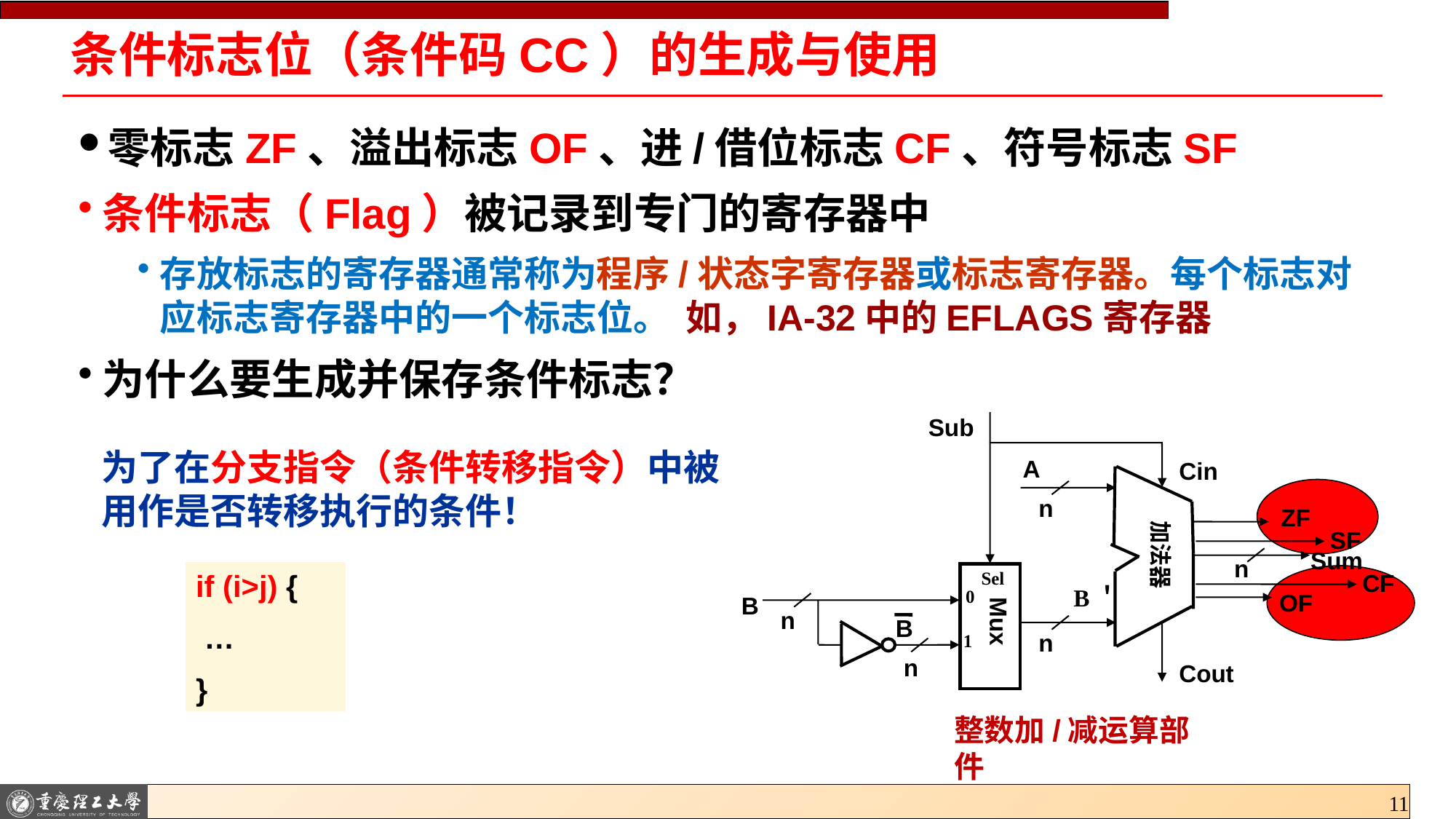

# 条件标志位（条件码CC）的生成与使用
零标志ZF、溢出标志OF、进/借位标志CF、符号标志SF
条件标志（Flag）被记录到专门的寄存器中
存放标志的寄存器通常称为程序/状态字寄存器或标志寄存器。每个标志对应标志寄存器中的一个标志位。  如，IA-32中的EFLAGS寄存器
为什么要生成并保存条件标志？

Sub

A
Cin

n
ZF

加法器

n

Sel

0
OF
B

n

B
Mux

n

1

n
Cout
Sum
整数加/减运算部件
SF

CF

B＇
为了在分支指令（条件转移指令）中被用作是否转移执行的条件！

if (i>j) {
 …
}